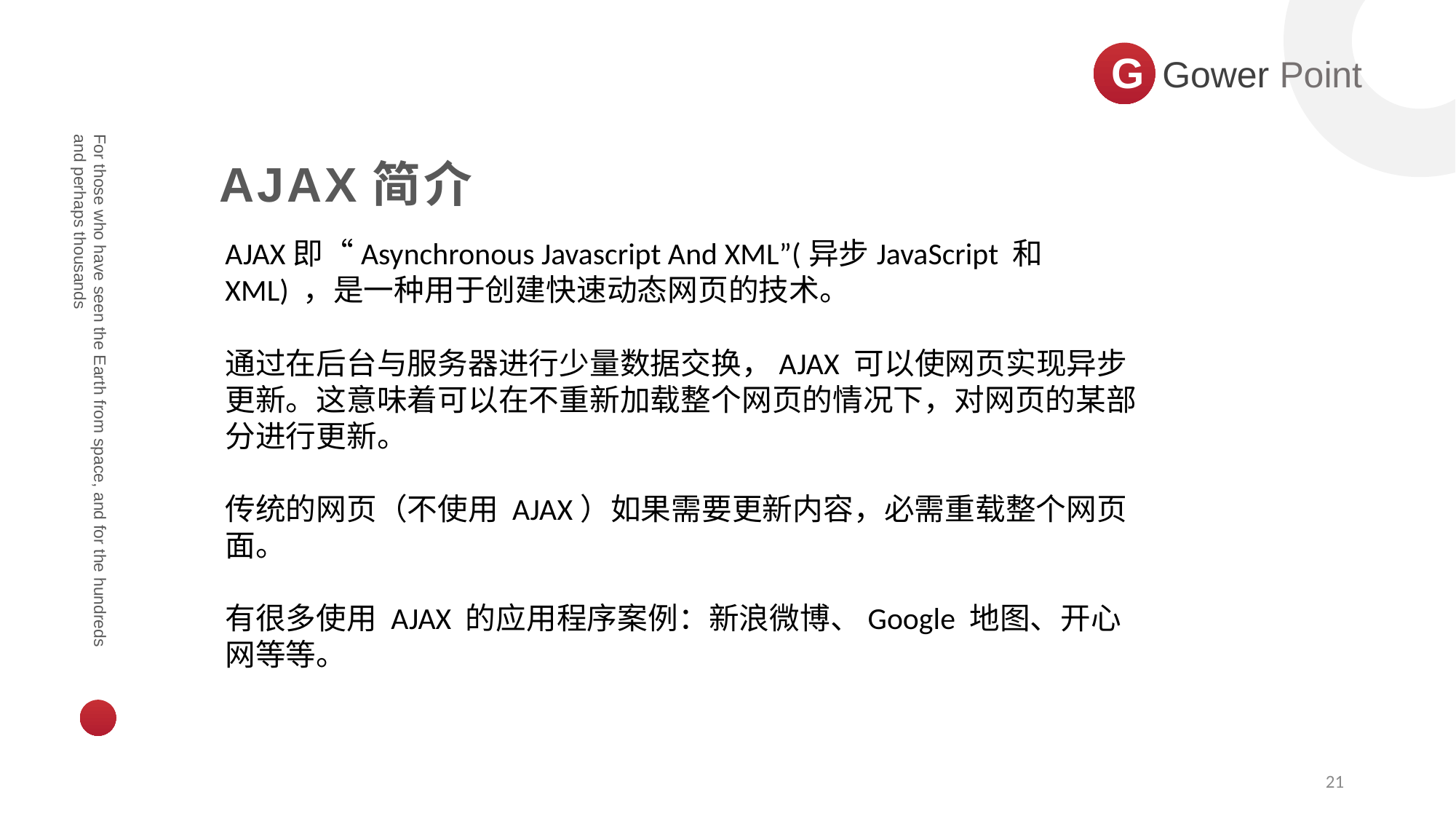

G

Gower Point
AJAX简介
AJAX即“Asynchronous Javascript And XML”(异步JavaScript 和XML) ，是一种用于创建快速动态网页的技术。

通过在后台与服务器进行少量数据交换，AJAX 可以使网页实现异步更新。这意味着可以在不重新加载整个网页的情况下，对网页的某部分进行更新。

传统的网页（不使用 AJAX）如果需要更新内容，必需重载整个网页面。

有很多使用 AJAX 的应用程序案例：新浪微博、Google 地图、开心网等等。
For those who have seen the Earth from space, and for the hundreds and perhaps thousands

21